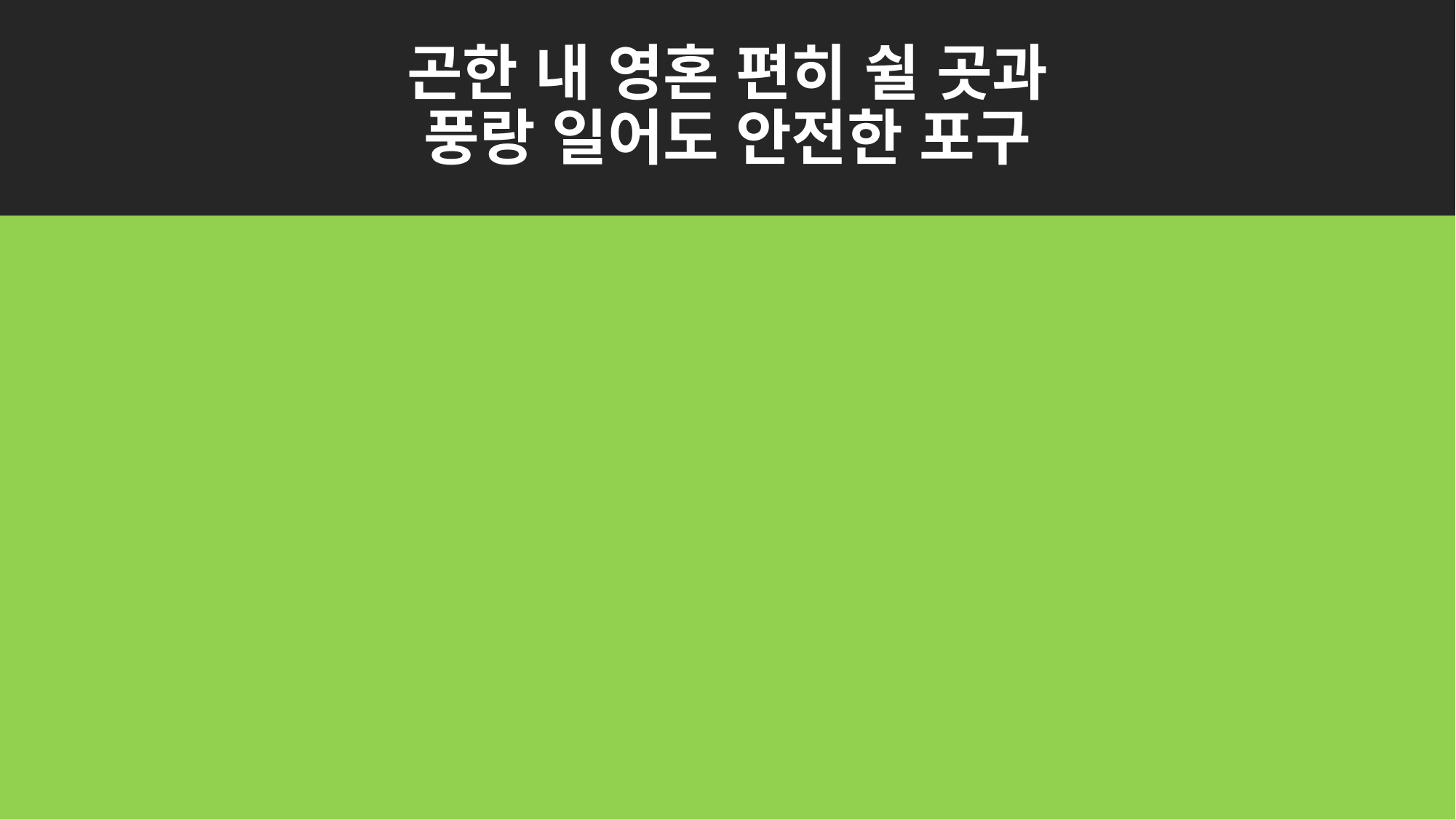

# 곤한 내 영혼 편히 쉴 곳과 풍랑 일어도 안전한 포구